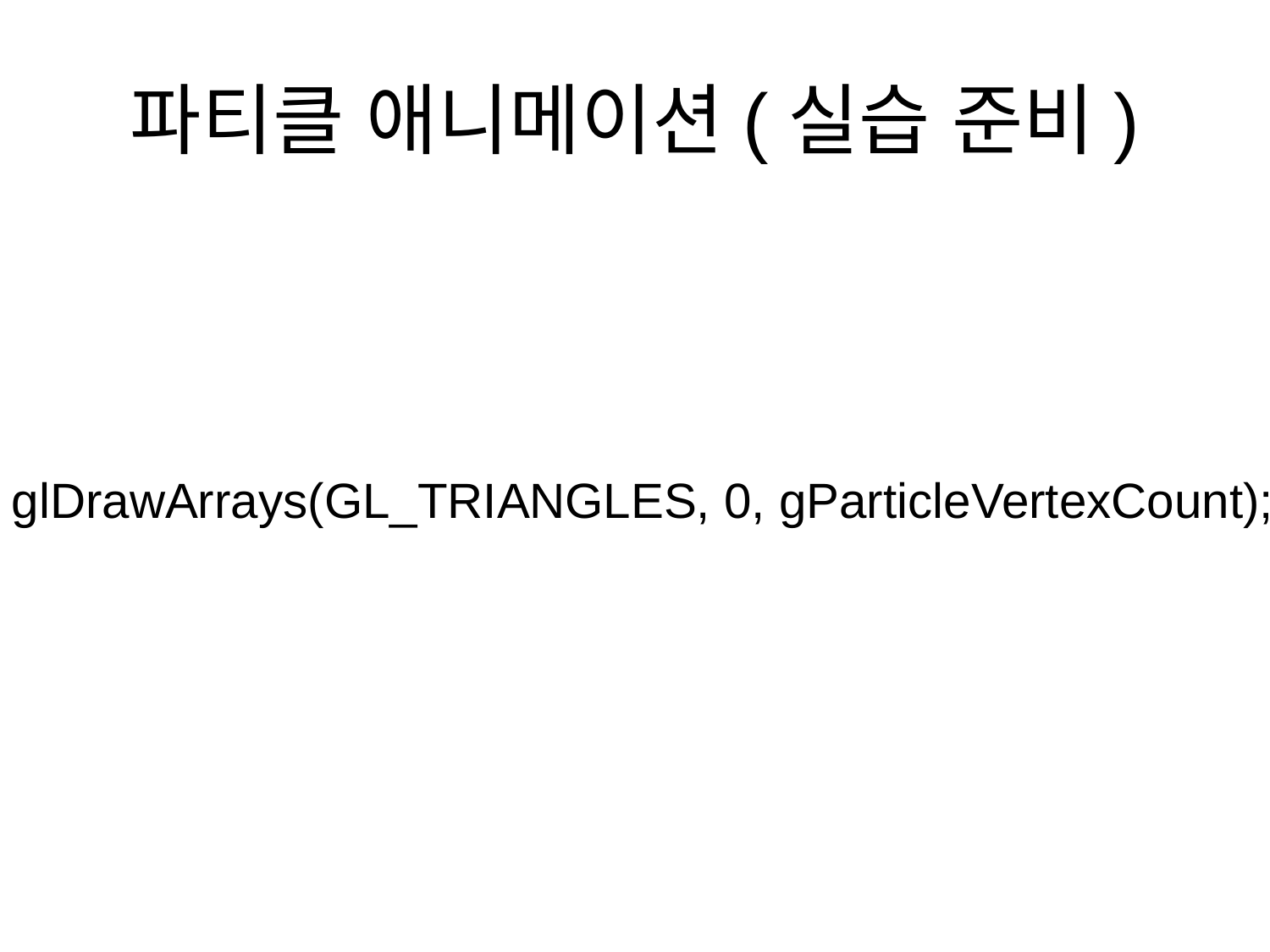

# 파티클 애니메이션(실습 준비)
glDrawArrays(GL_TRIANGLES, 0, gParticleVertexCount);